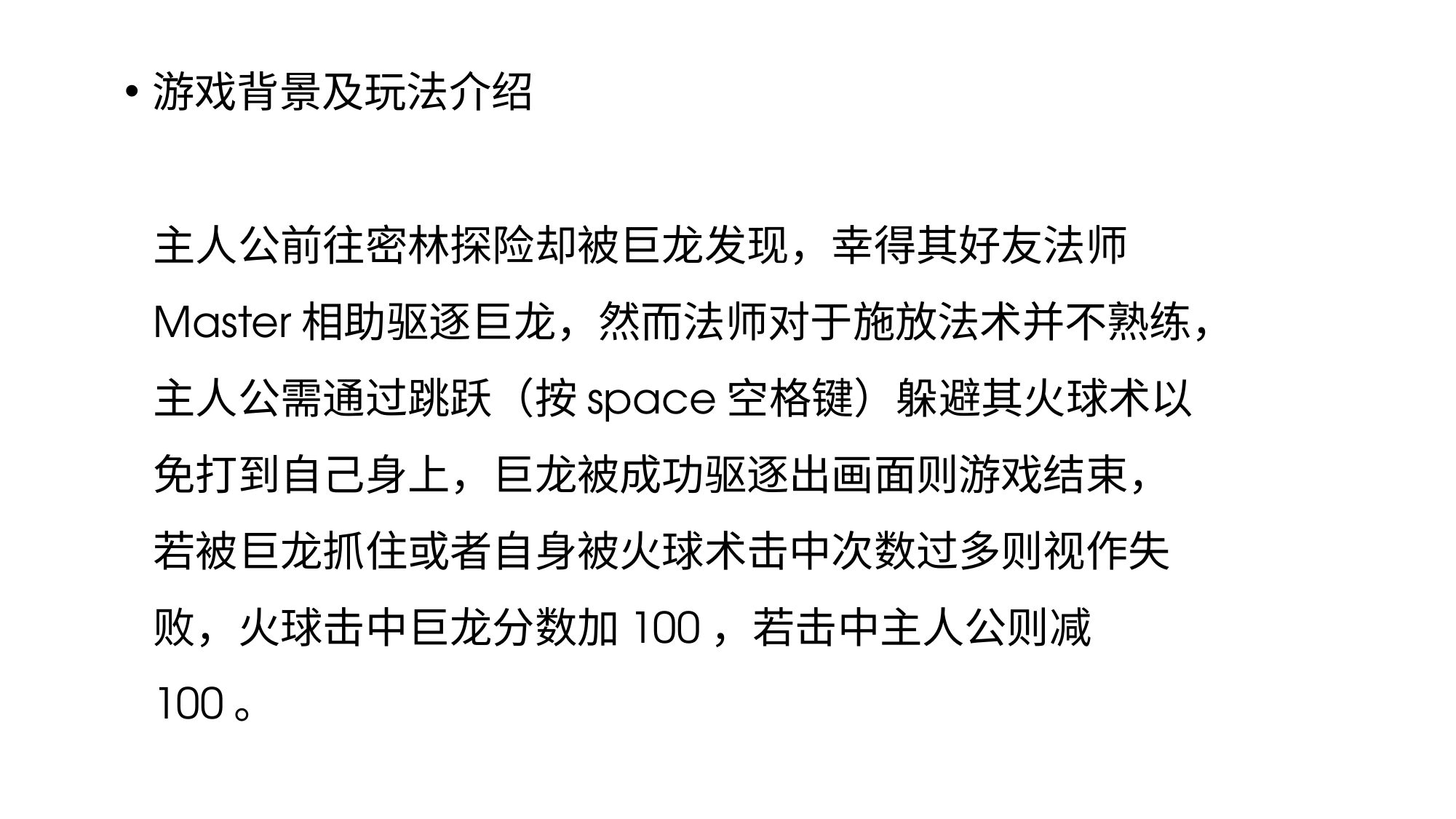

游戏背景及玩法介绍
主人公前往密林探险却被巨龙发现，幸得其好友法师Master相助驱逐巨龙，然而法师对于施放法术并不熟练，主人公需通过跳跃（按space空格键）躲避其火球术以免打到自己身上，巨龙被成功驱逐出画面则游戏结束，若被巨龙抓住或者自身被火球术击中次数过多则视作失败，火球击中巨龙分数加100，若击中主人公则减100。